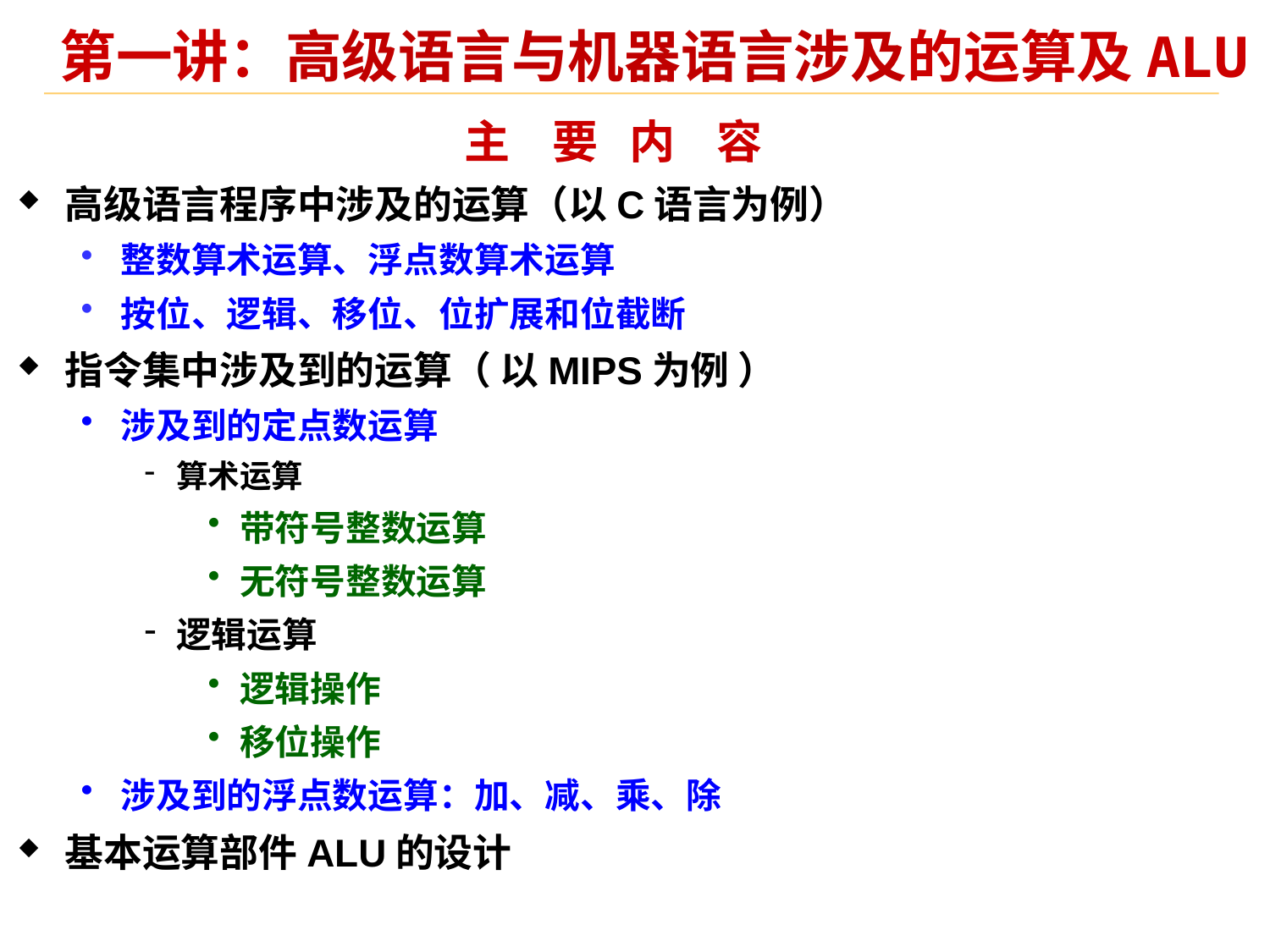

# 第一讲：高级语言与机器语言涉及的运算及ALU
主    要   内    容
高级语言程序中涉及的运算（以C语言为例）
整数算术运算、浮点数算术运算
按位、逻辑、移位、位扩展和位截断
指令集中涉及到的运算（ 以MIPS为例 ）
涉及到的定点数运算
算术运算
带符号整数运算
无符号整数运算
逻辑运算
逻辑操作
移位操作
涉及到的浮点数运算：加、减、乘、除
基本运算部件ALU的设计
2